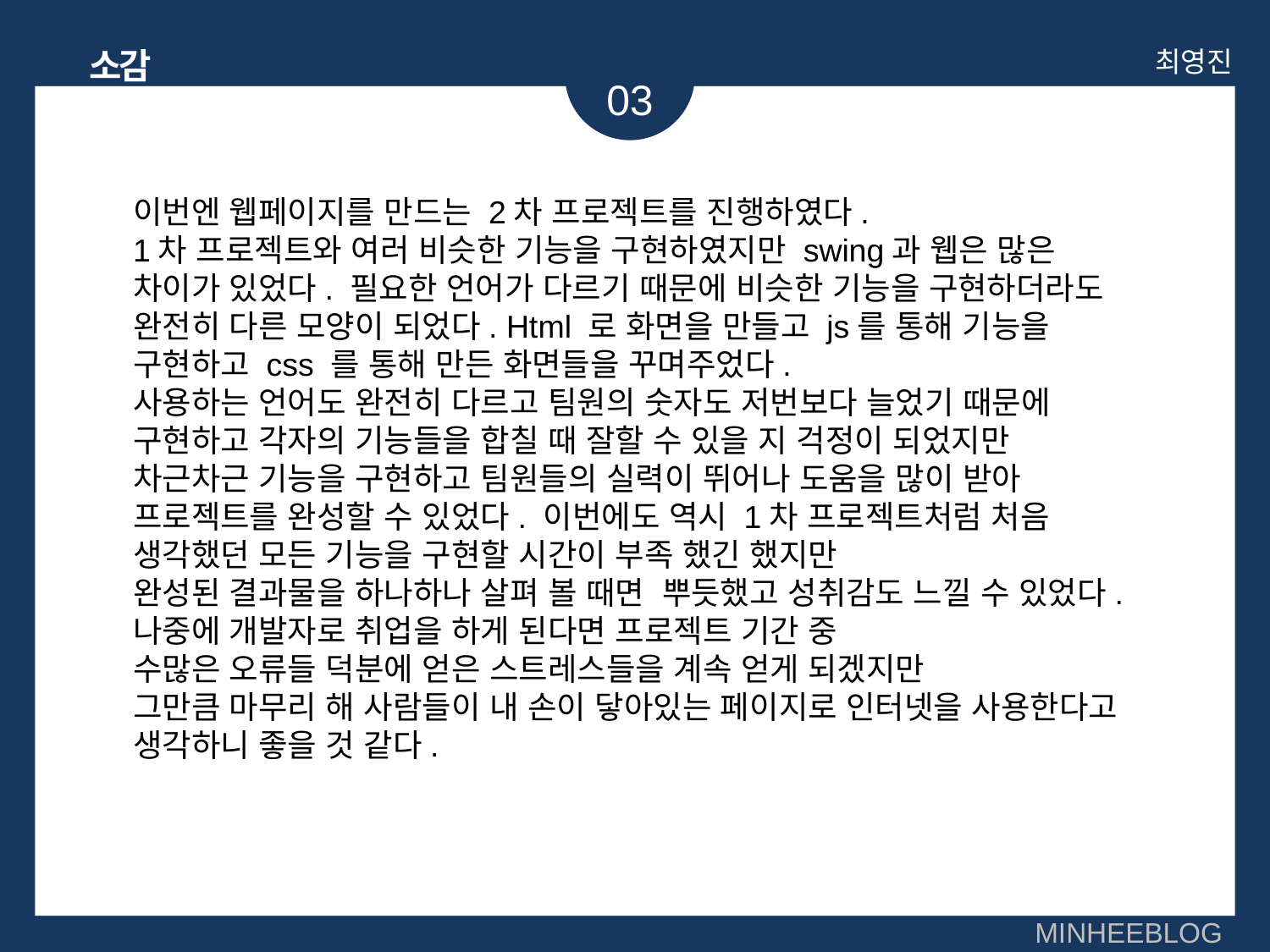

소감

최영진
03

이번엔 웹페이지를 만드는 2차 프로젝트를 진행하였다.
1차 프로젝트와 여러 비슷한 기능을 구현하였지만 swing과 웹은 많은 차이가 있었다. 필요한 언어가 다르기 때문에 비슷한 기능을 구현하더라도 완전히 다른 모양이 되었다. Html 로 화면을 만들고 js를 통해 기능을 구현하고 css 를 통해 만든 화면들을 꾸며주었다.
사용하는 언어도 완전히 다르고 팀원의 숫자도 저번보다 늘었기 때문에 구현하고 각자의 기능들을 합칠 때 잘할 수 있을 지 걱정이 되었지만 차근차근 기능을 구현하고 팀원들의 실력이 뛰어나 도움을 많이 받아 프로젝트를 완성할 수 있었다. 이번에도 역시 1차 프로젝트처럼 처음 생각했던 모든 기능을 구현할 시간이 부족 했긴 했지만
완성된 결과물을 하나하나 살펴 볼 때면  뿌듯했고 성취감도 느낄 수 있었다. 나중에 개발자로 취업을 하게 된다면 프로젝트 기간 중
수많은 오류들 덕분에 얻은 스트레스들을 계속 얻게 되겠지만
그만큼 마무리 해 사람들이 내 손이 닿아있는 페이지로 인터넷을 사용한다고 생각하니 좋을 것 같다.
MINHEEBLOG